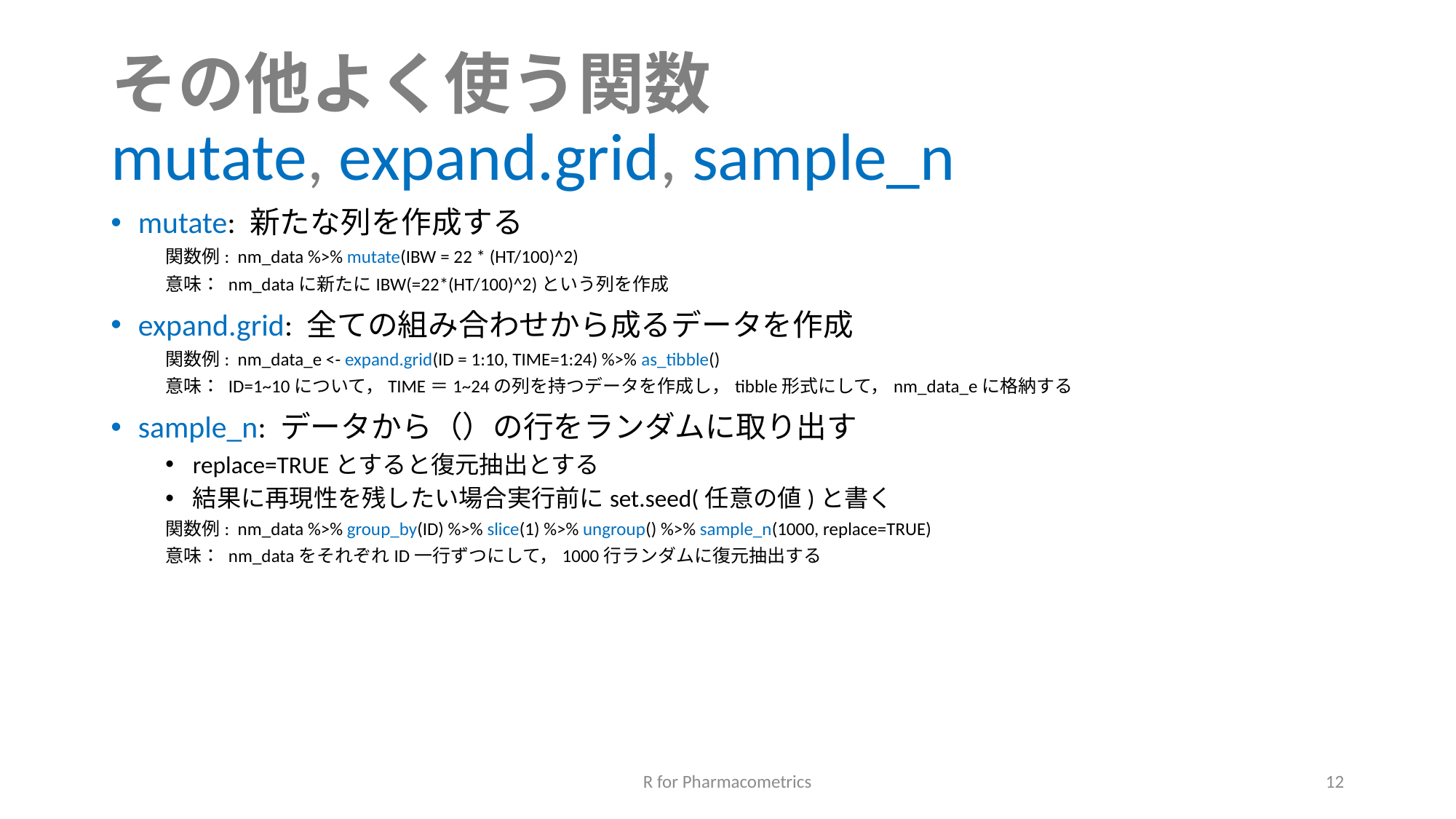

# その他よく使う関数 mutate, expand.grid, sample_n
mutate: 新たな列を作成する
関数例:  nm_data %>% mutate(IBW = 22 * (HT/100)^2)
意味： nm_dataに新たにIBW(=22*(HT/100)^2)という列を作成
expand.grid: 全ての組み合わせから成るデータを作成
関数例:  nm_data_e <- expand.grid(ID = 1:10, TIME=1:24) %>% as_tibble()
意味： ID=1~10について，TIME＝1~24の列を持つデータを作成し，tibble形式にして，nm_data_eに格納する
sample_n: データから（）の行をランダムに取り出す
replace=TRUEとすると復元抽出とする
結果に再現性を残したい場合実行前にset.seed(任意の値)と書く
関数例:  nm_data %>% group_by(ID) %>% slice(1) %>% ungroup() %>% sample_n(1000, replace=TRUE)
意味： nm_dataをそれぞれID一行ずつにして，1000行ランダムに復元抽出する

R for Pharmacometrics
12